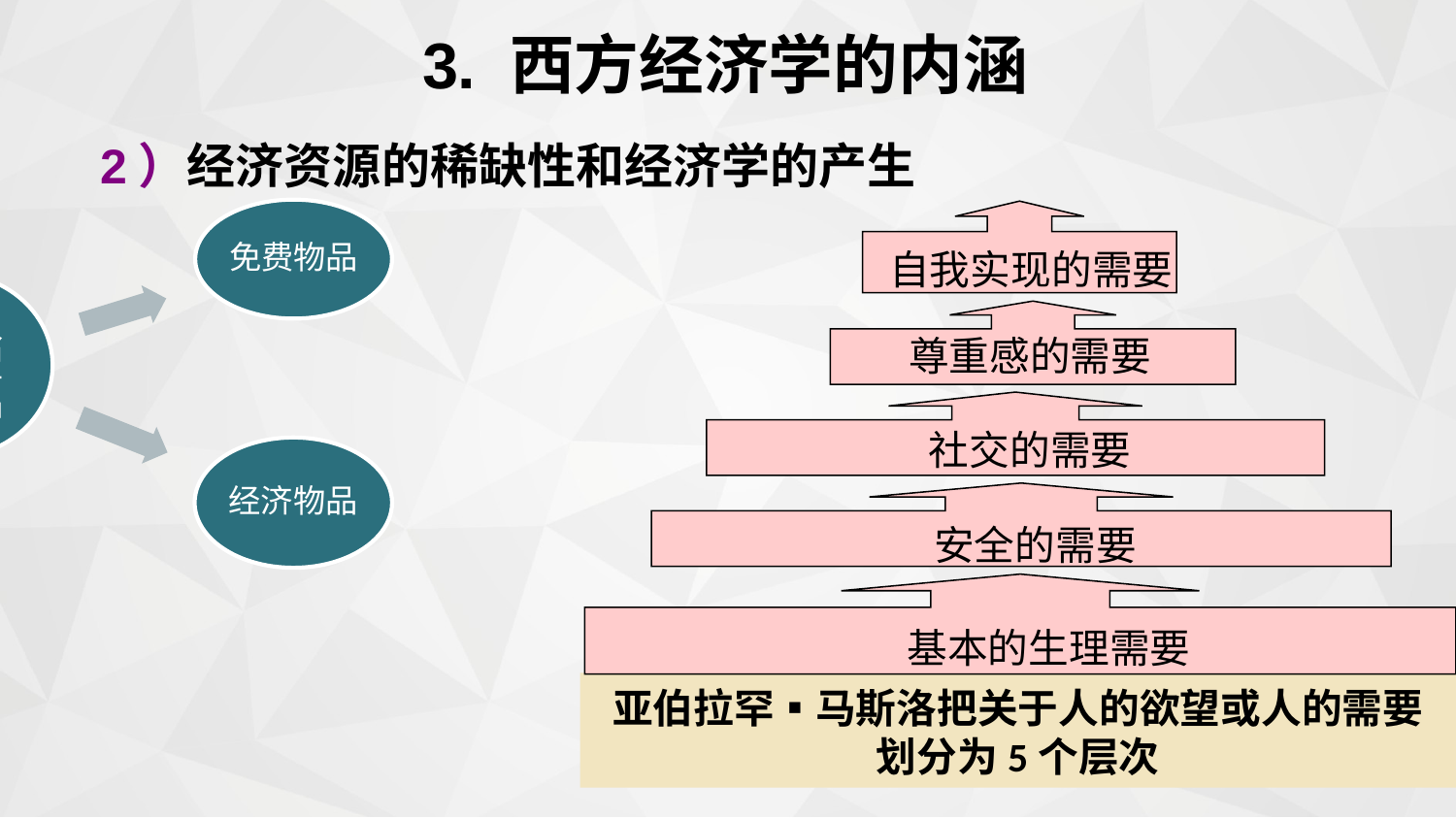

3. 西方经济学的内涵
2）经济资源的稀缺性和经济学的产生
满足人类欲望的物品

免费物品

经济物品

自我实现的需要

尊重感的需要

社交的需要

安全的需要

基本的生理需要
亚伯拉罕▪马斯洛把关于人的欲望或人的需要划分为5个层次
10